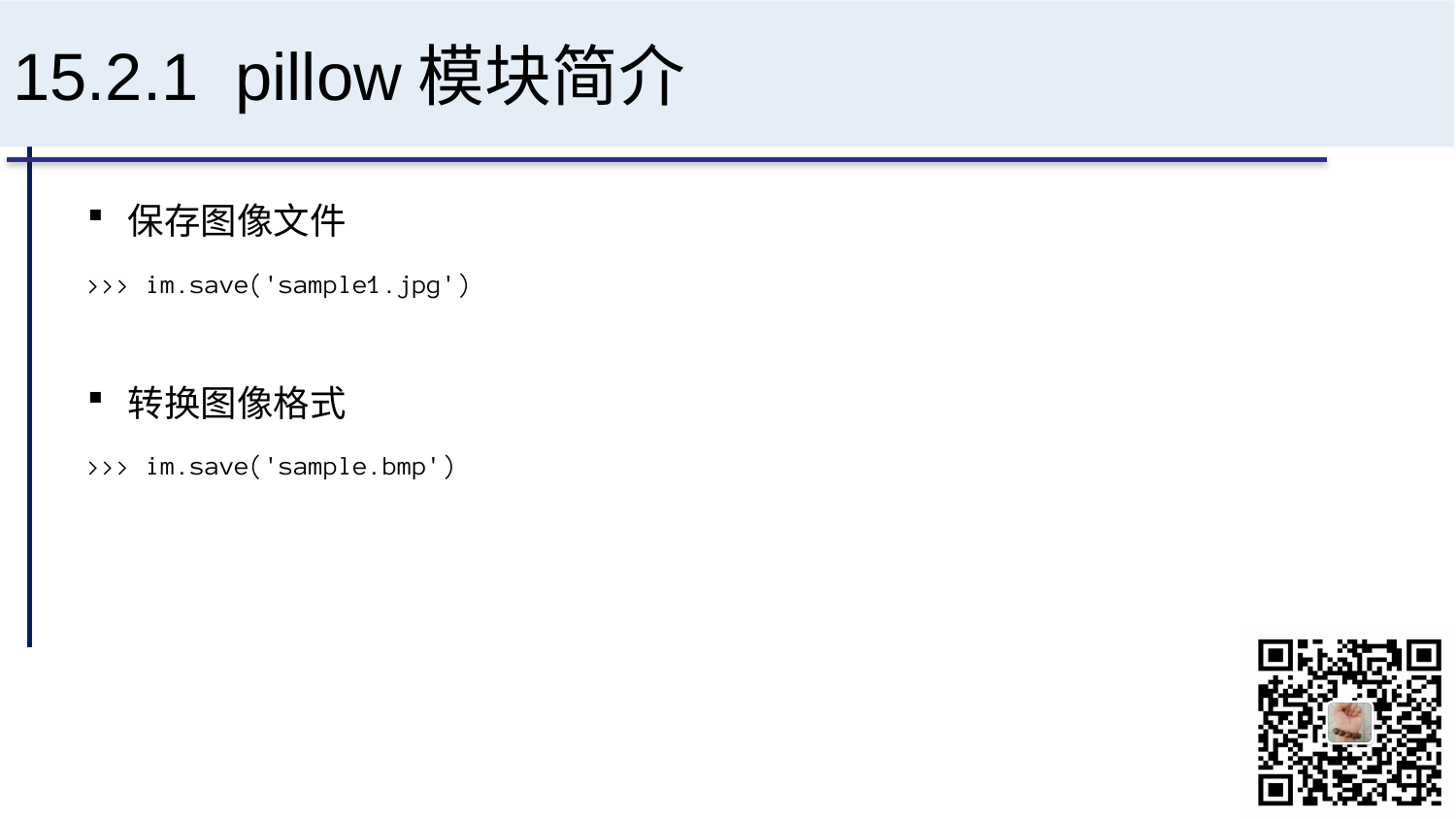

# 15.2.1  pillow模块简介
保存图像文件
>>> im.save('sample1.jpg')

转换图像格式
>>> im.save('sample.bmp')